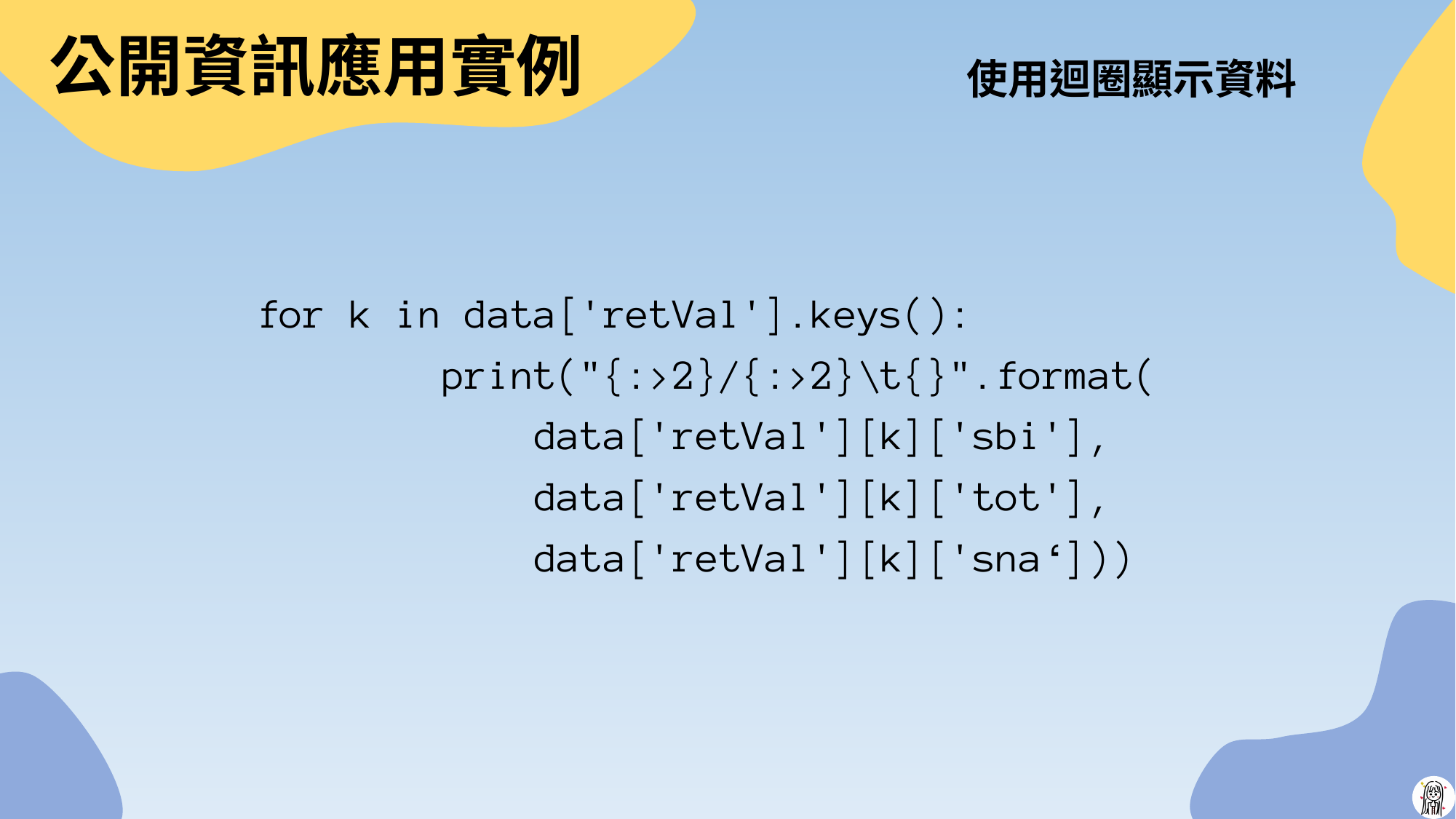

公開資訊應用實例
# 使用迴圈顯示資料
for k in data['retVal'].keys():
        print("{:>2}/{:>2}\t{}".format(
            data['retVal'][k]['sbi'],
            data['retVal'][k]['tot'],
            data['retVal'][k]['sna‘]))
26